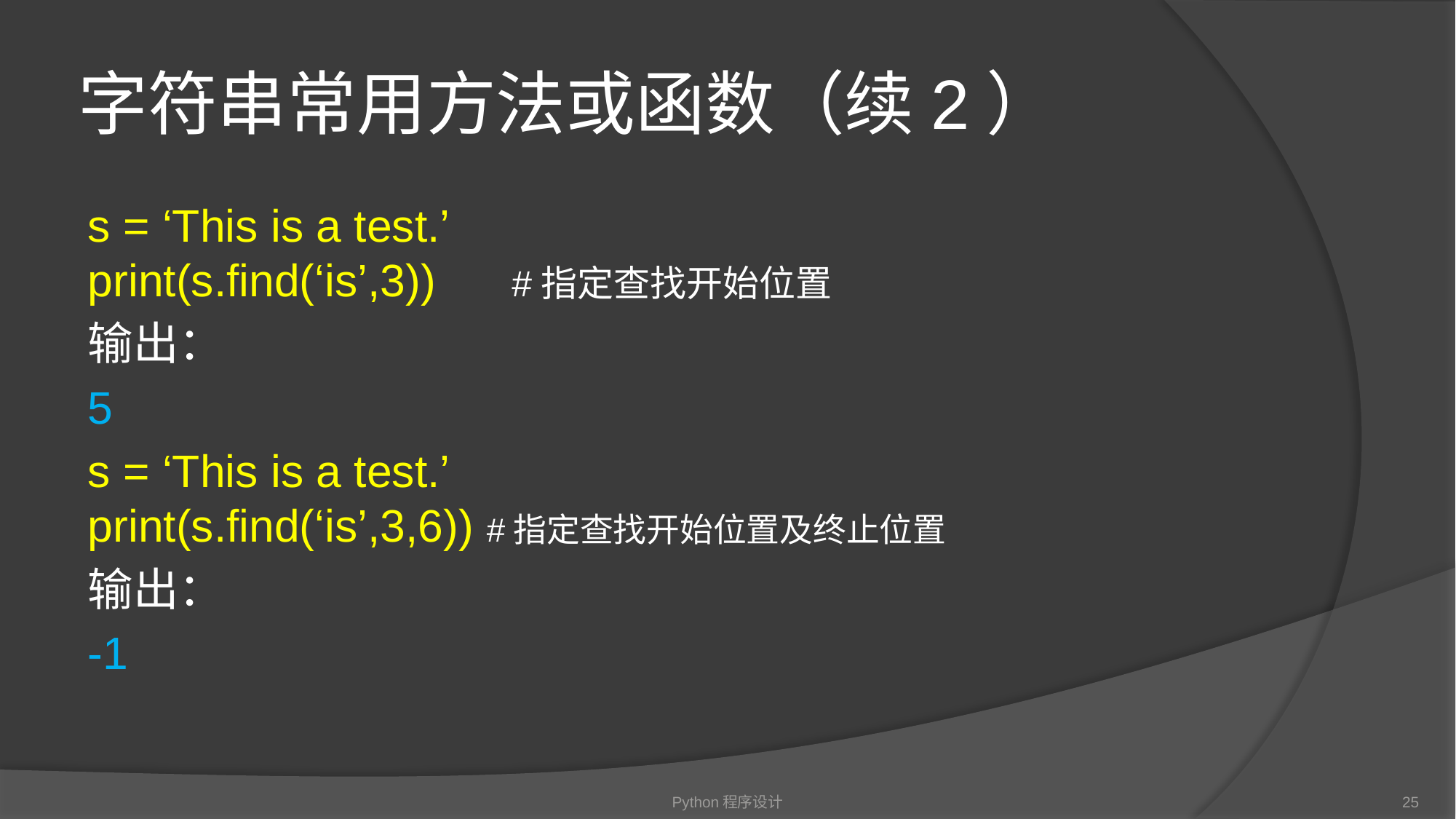

# 字符串常用方法或函数（续2）
s = ‘This is a test.’
print(s.find(‘is’,3))      #指定查找开始位置
输出：
5
s = ‘This is a test.’
print(s.find(‘is’,3,6)) #指定查找开始位置及终止位置
输出：
-1

Python程序设计
25